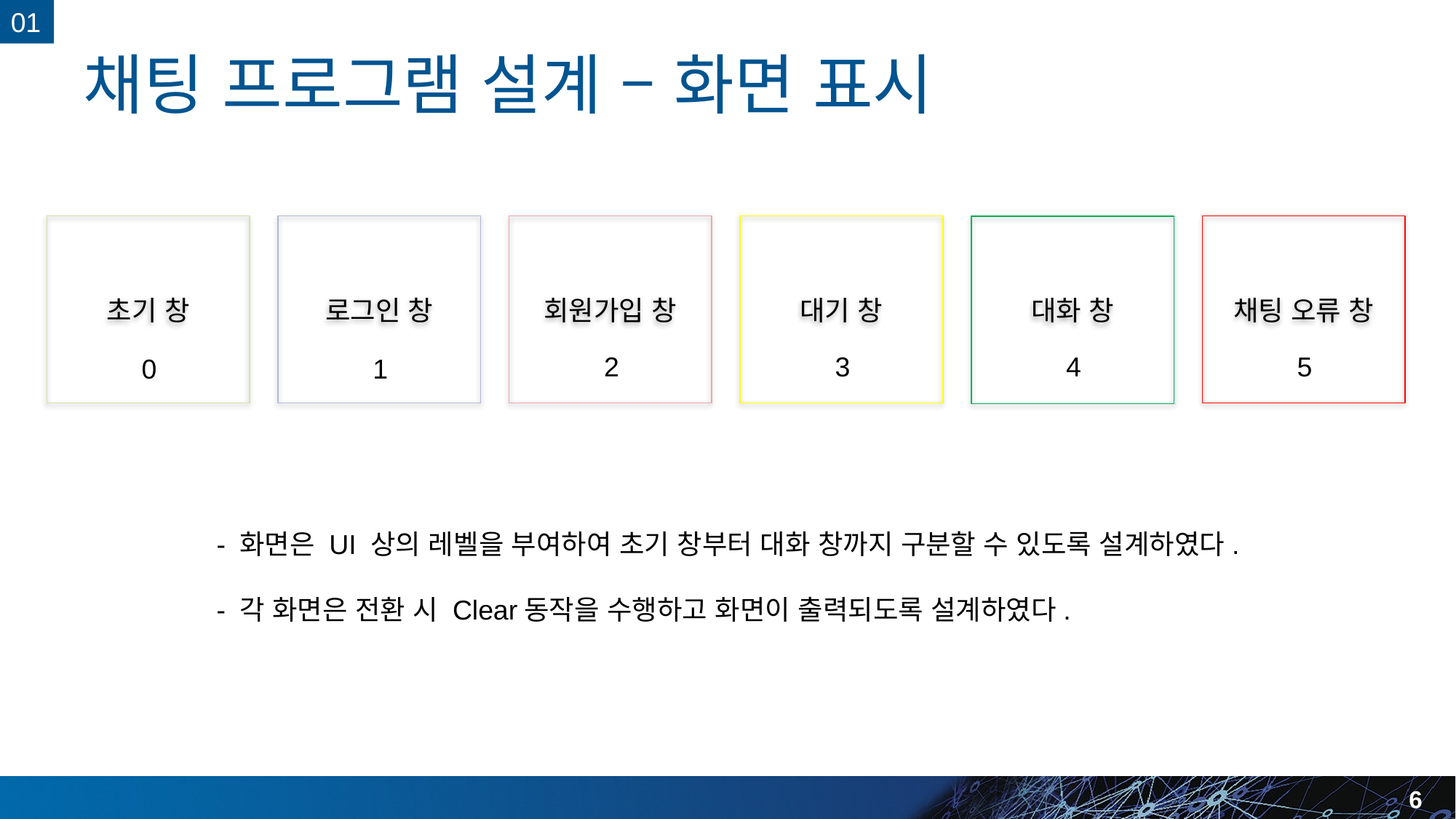

01
# 채팅 프로그램 설계 – 화면 표시
초기 창
로그인 창
회원가입 창
대기 창
채팅 오류 창
대화 창
2
3
4
5
0
1
- 화면은 UI 상의 레벨을 부여하여 초기 창부터 대화 창까지 구분할 수 있도록 설계하였다.

- 각 화면은 전환 시 Clear동작을 수행하고 화면이 출력되도록 설계하였다.

6